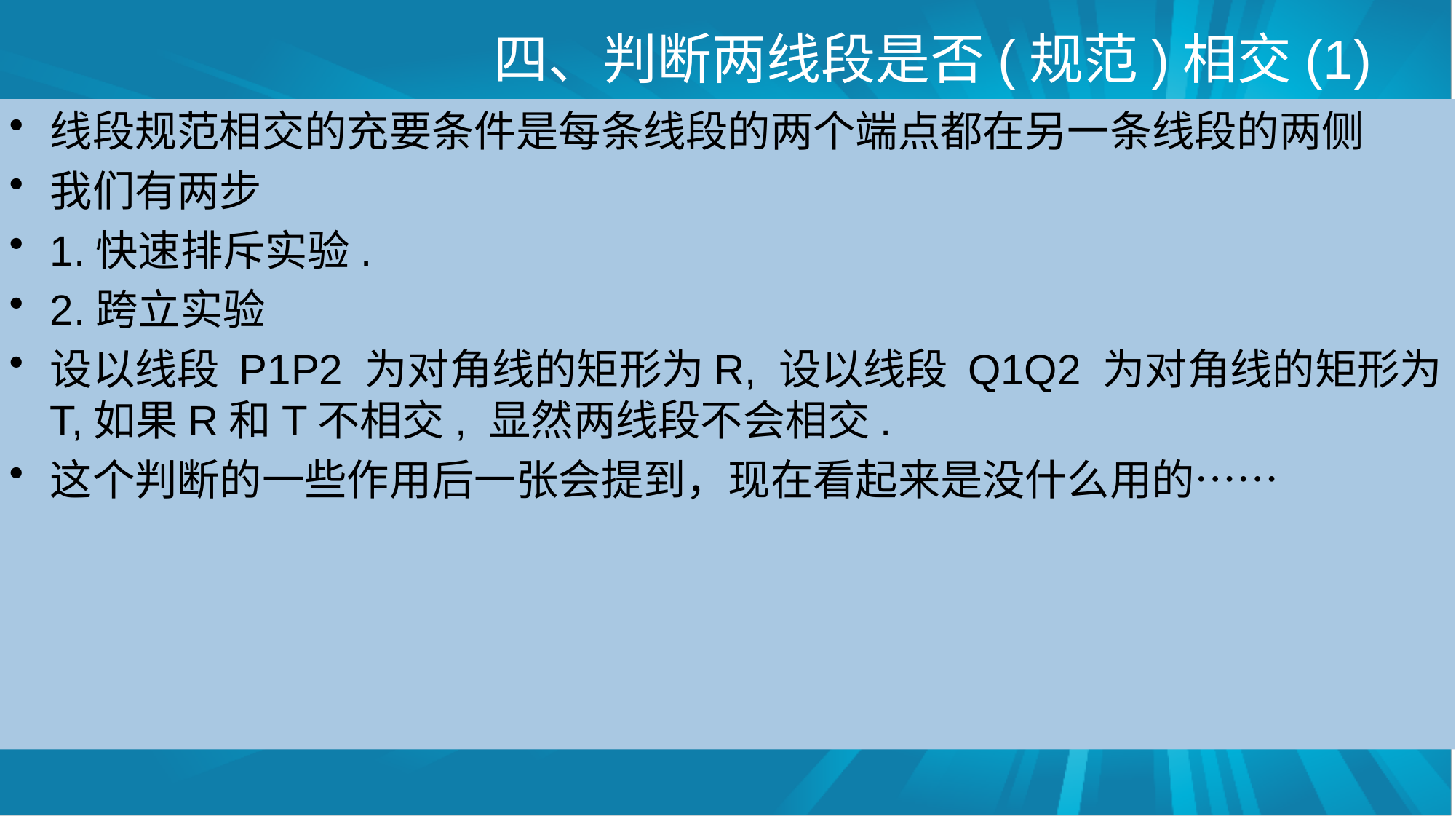

# 四、判断两线段是否(规范)相交(1)
线段规范相交的充要条件是每条线段的两个端点都在另一条线段的两侧
我们有两步
1.快速排斥实验.
2.跨立实验
设以线段 P1P2 为对角线的矩形为R, 设以线段 Q1Q2 为对角线的矩形为T,如果R和T不相交, 显然两线段不会相交.
这个判断的一些作用后一张会提到，现在看起来是没什么用的……